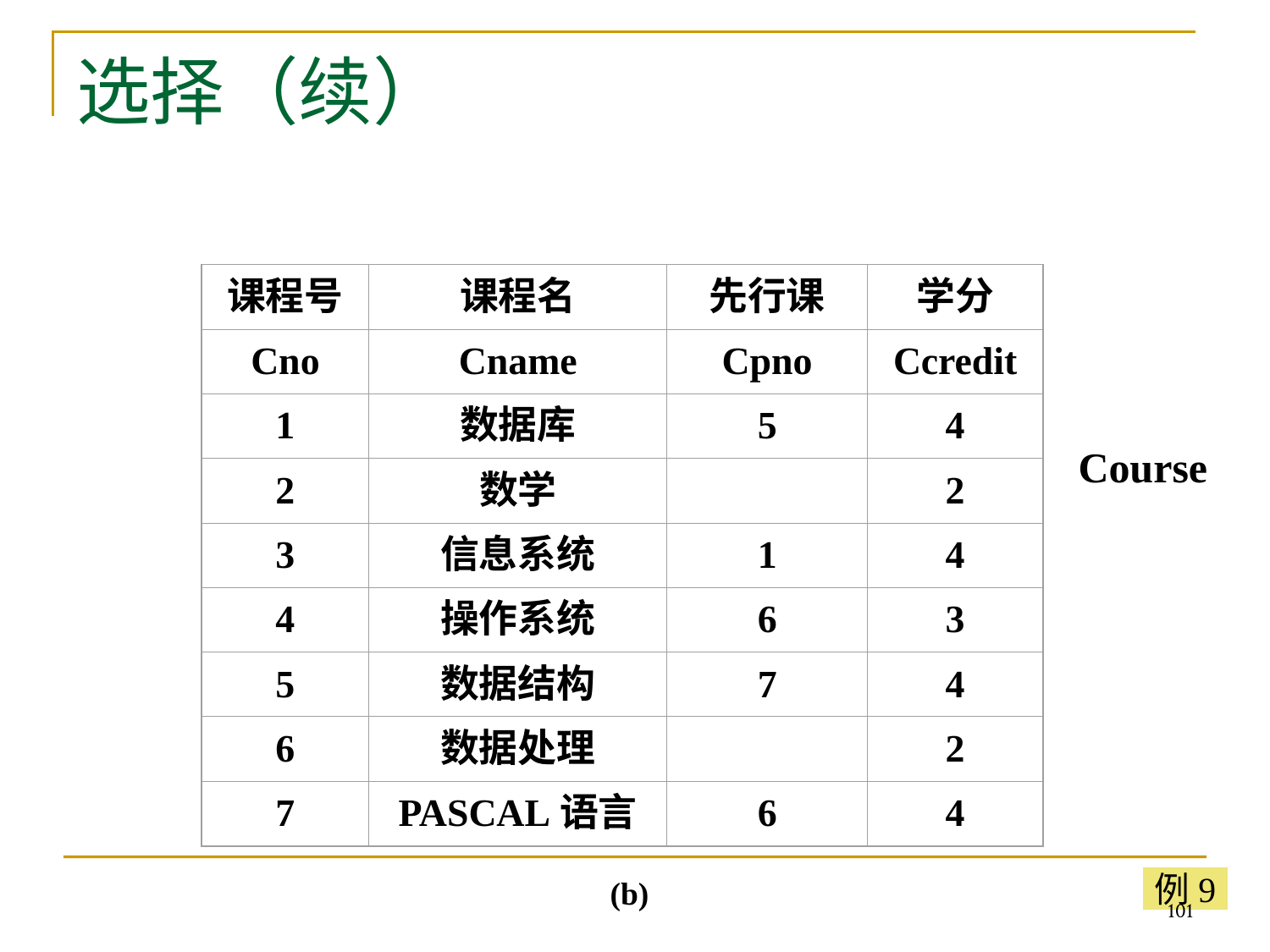

# 选择（续）

课程号

课程名

先行课

学分

Cno

Cname

Cpno

Ccredit

1

数据库

5

4

2

数学

2

3

信息系统

1

4

4

操作系统

6

3

5

数据结构

7

4

6

数据处理

2

7

PASCAL语言

6

4

Course

(b)
101
例9